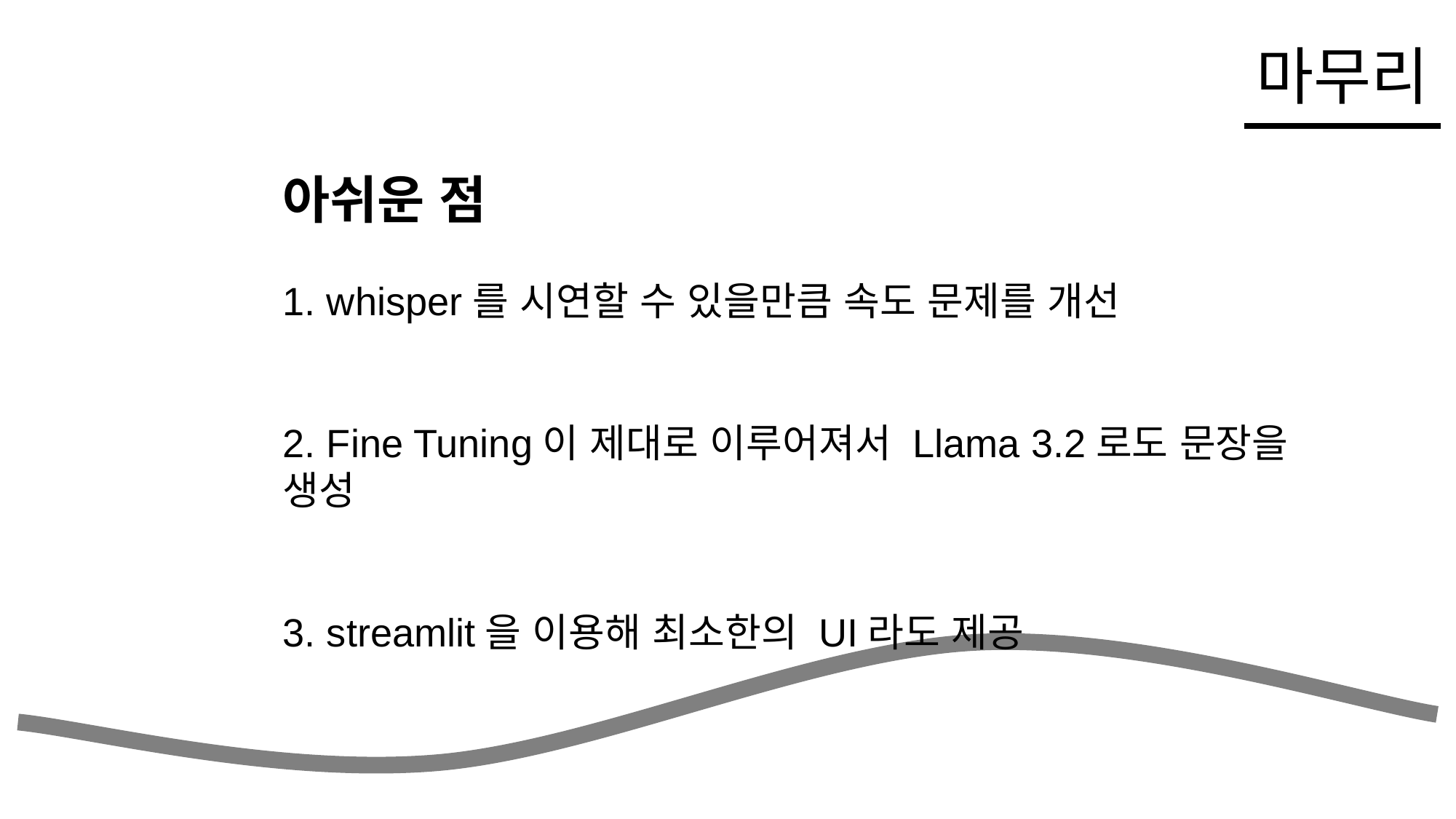

# 마무리
아쉬운 점

1. whisper를 시연할 수 있을만큼 속도 문제를 개선

2. Fine Tuning이 제대로 이루어져서 Llama 3.2로도 문장을 생성

3. streamlit을 이용해 최소한의 UI라도 제공